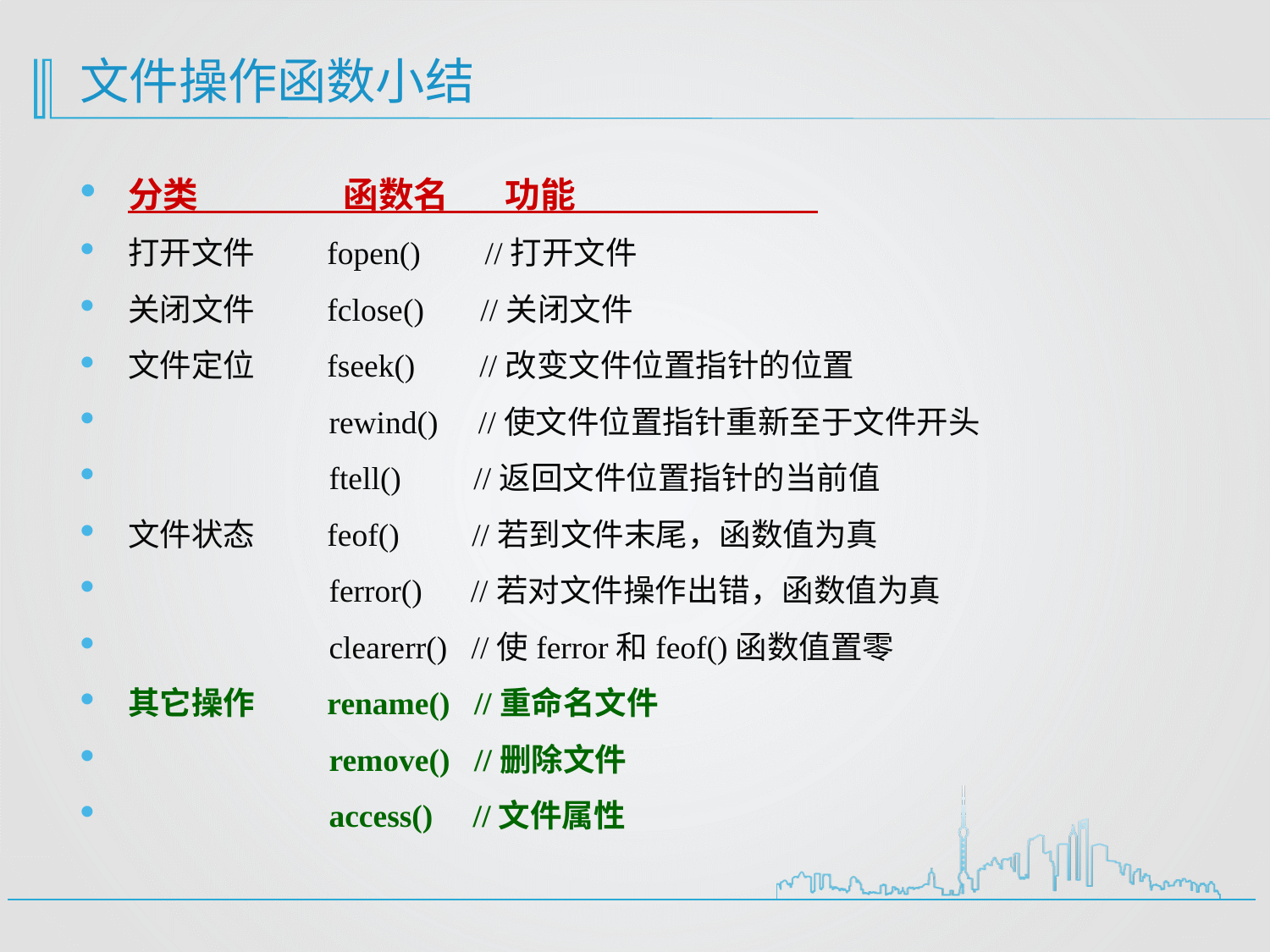

# 文件操作函数小结
分类                  函数名       功能
打开文件         fopen()        //打开文件
关闭文件         fclose()       //关闭文件
文件定位         fseek()        //改变文件位置指针的位置
                         rewind()     //使文件位置指针重新至于文件开头
                         ftell()         //返回文件位置指针的当前值
文件状态         feof()         //若到文件末尾，函数值为真
                         ferror()      //若对文件操作出错，函数值为真
                         clearerr()   //使ferror和feof()函数值置零
其它操作         rename()   //重命名文件
                         remove()   //删除文件
                         access()     //文件属性